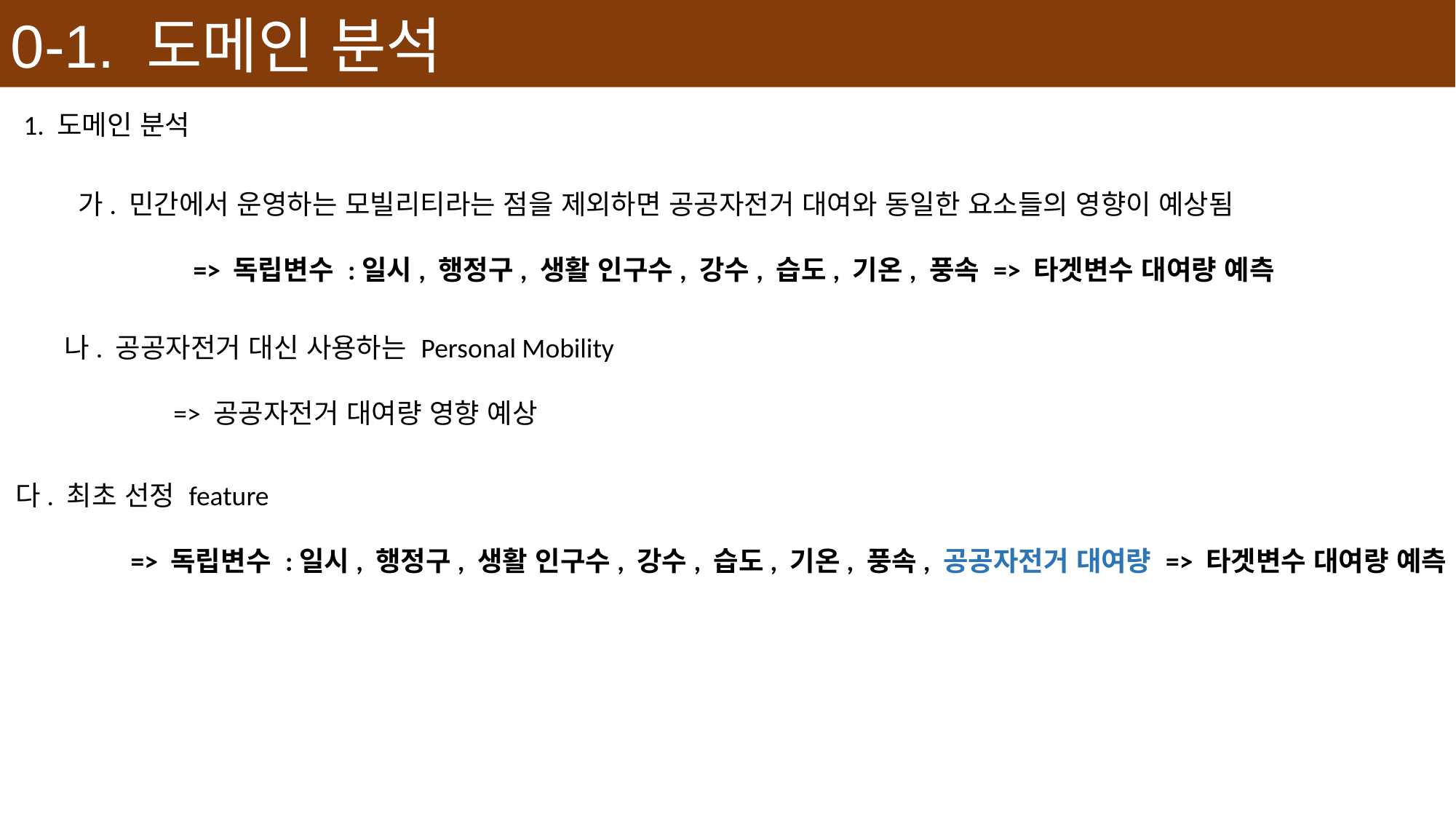

0-1. 도메인 분석
1. 도메인 분석
가. 민간에서 운영하는 모빌리티라는 점을 제외하면 공공자전거 대여와 동일한 요소들의 영향이 예상됨

	 => 독립변수 :일시, 행정구, 생활 인구수, 강수, 습도, 기온, 풍속 => 타겟변수 대여량 예측
나. 공공자전거 대신 사용하는 Personal Mobility

	=> 공공자전거 대여량 영향 예상
다. 최초 선정 feature

	 => 독립변수 :일시, 행정구, 생활 인구수, 강수, 습도, 기온, 풍속, 공공자전거 대여량 => 타겟변수 대여량 예측